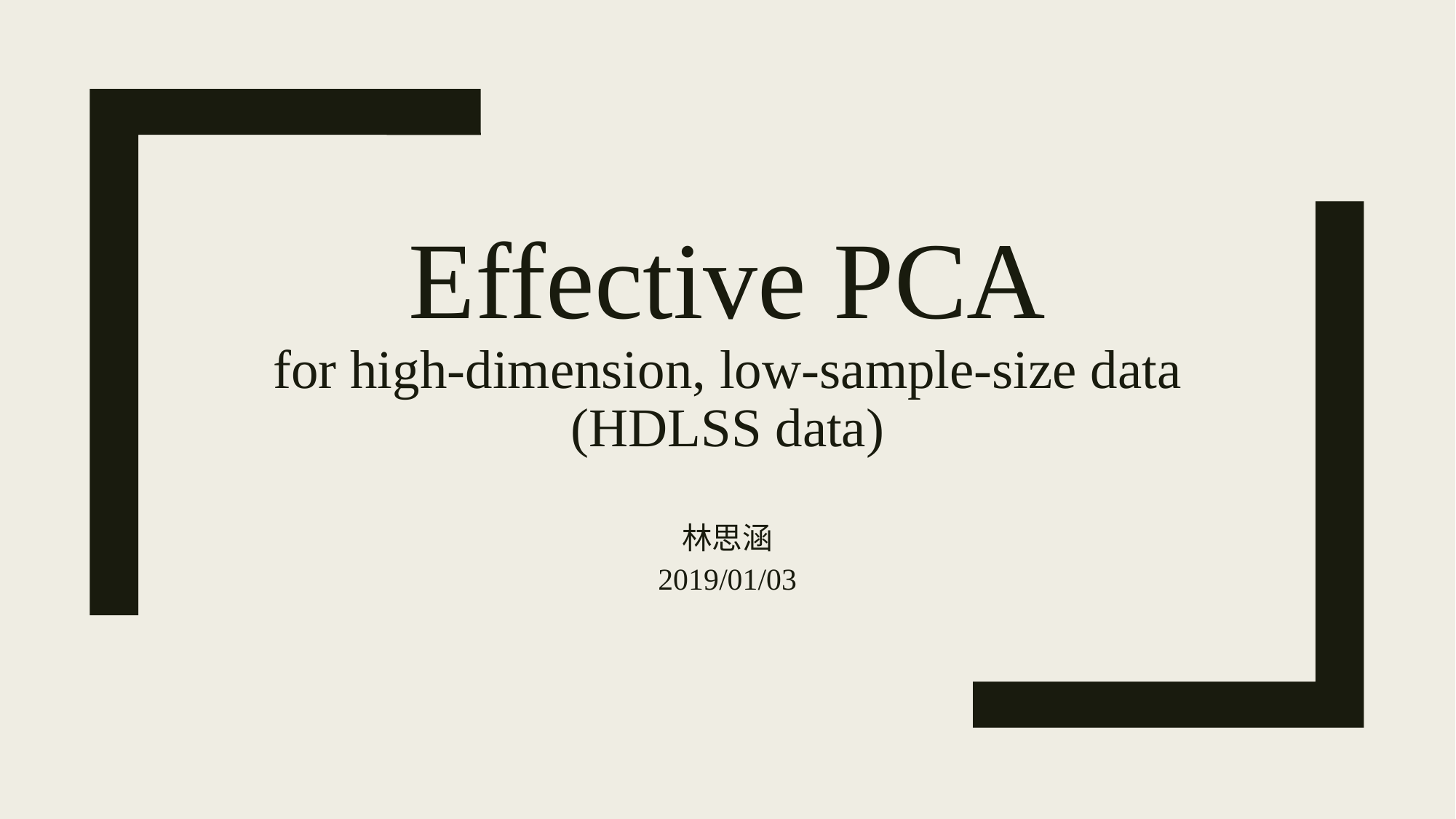

# Effective PCA for high-dimension, low-sample-size data (HDLSS data)

林思涵
2019/01/03